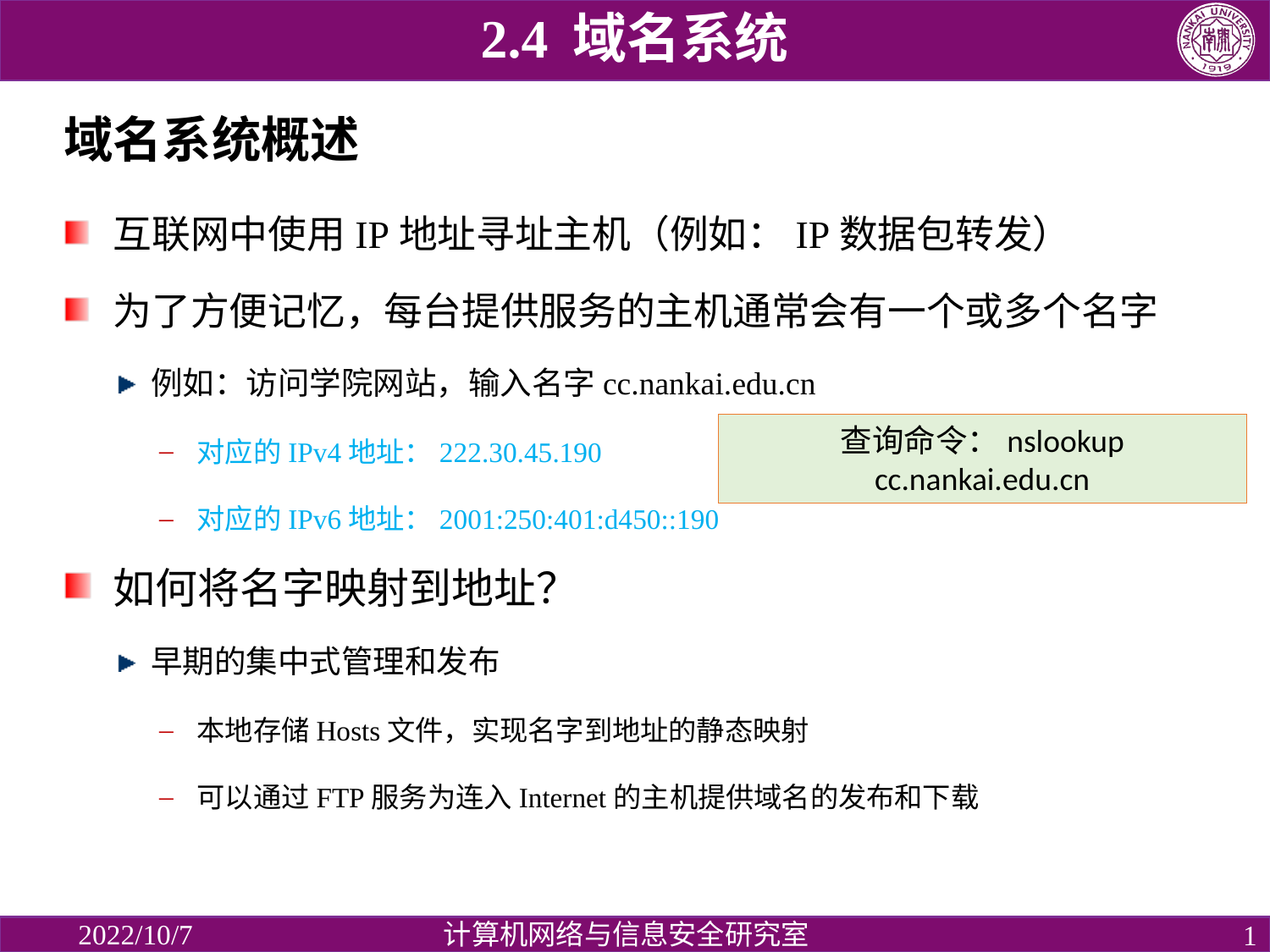

2.4 域名系统
# 域名系统概述
互联网中使用IP地址寻址主机（例如：IP数据包转发）
为了方便记忆，每台提供服务的主机通常会有一个或多个名字
例如：访问学院网站，输入名字cc.nankai.edu.cn
对应的IPv4地址：222.30.45.190
对应的IPv6地址：2001:250:401:d450::190
如何将名字映射到地址？
早期的集中式管理和发布
本地存储Hosts文件，实现名字到地址的静态映射
可以通过FTP服务为连入Internet的主机提供域名的发布和下载
查询命令：nslookup cc.nankai.edu.cn